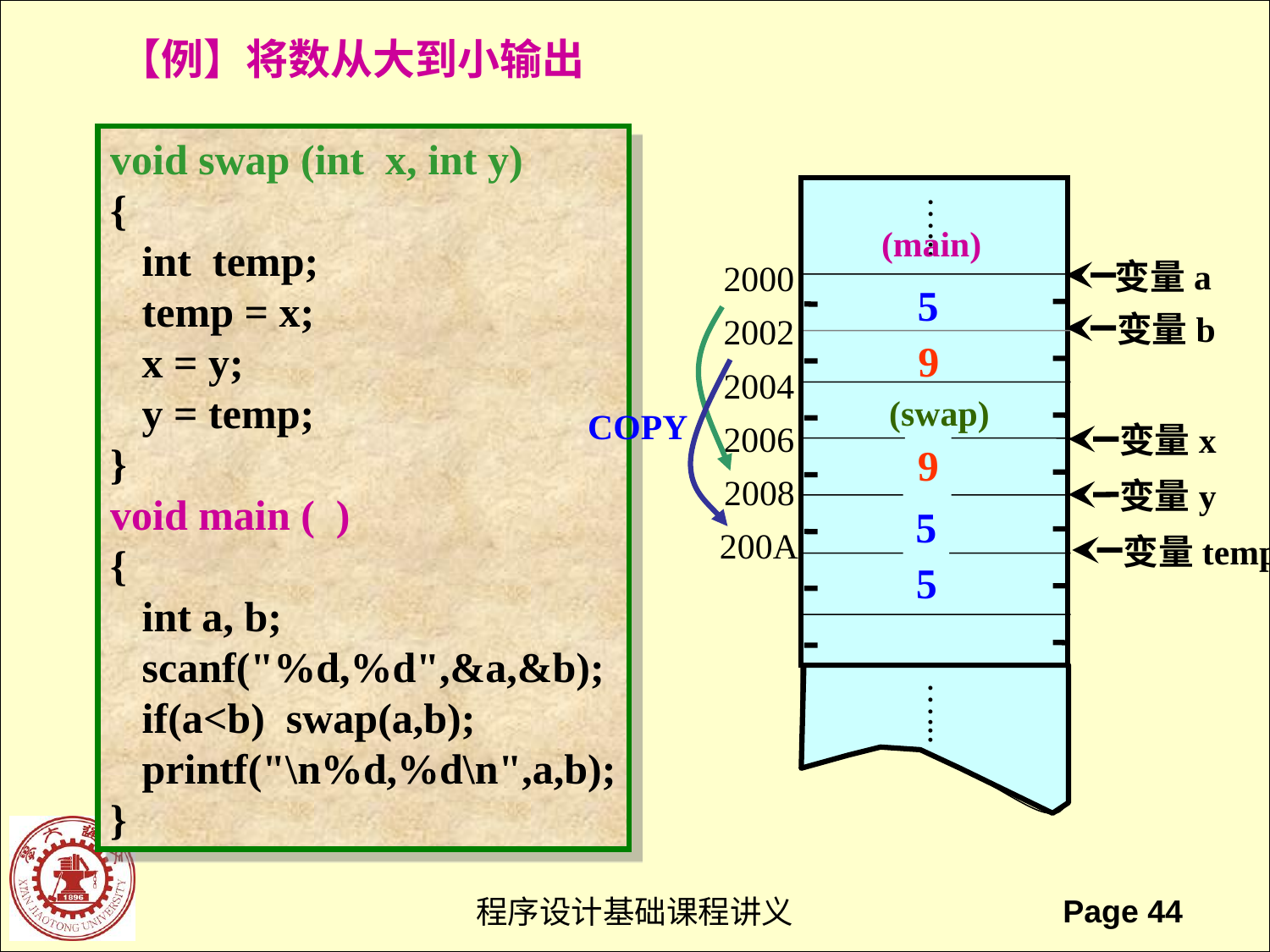

【例】将数从大到小输出
void swap (int  x, int y)
{
   int  temp;
   temp = x;
   x = y;
   y = temp;
}
void main (  )
{
   int a, b;
   scanf("%d,%d",&a,&b);
   if(a<b)  swap(a,b);
   printf("\n%d,%d\n",a,b);
}

…...
2000

2002

2004

2006

2008

200A

…...

(main)
变量a

  变量b

5

5
9

9
(swap)
  变量x

  变量y

  变量temp

COPY
9
5
5